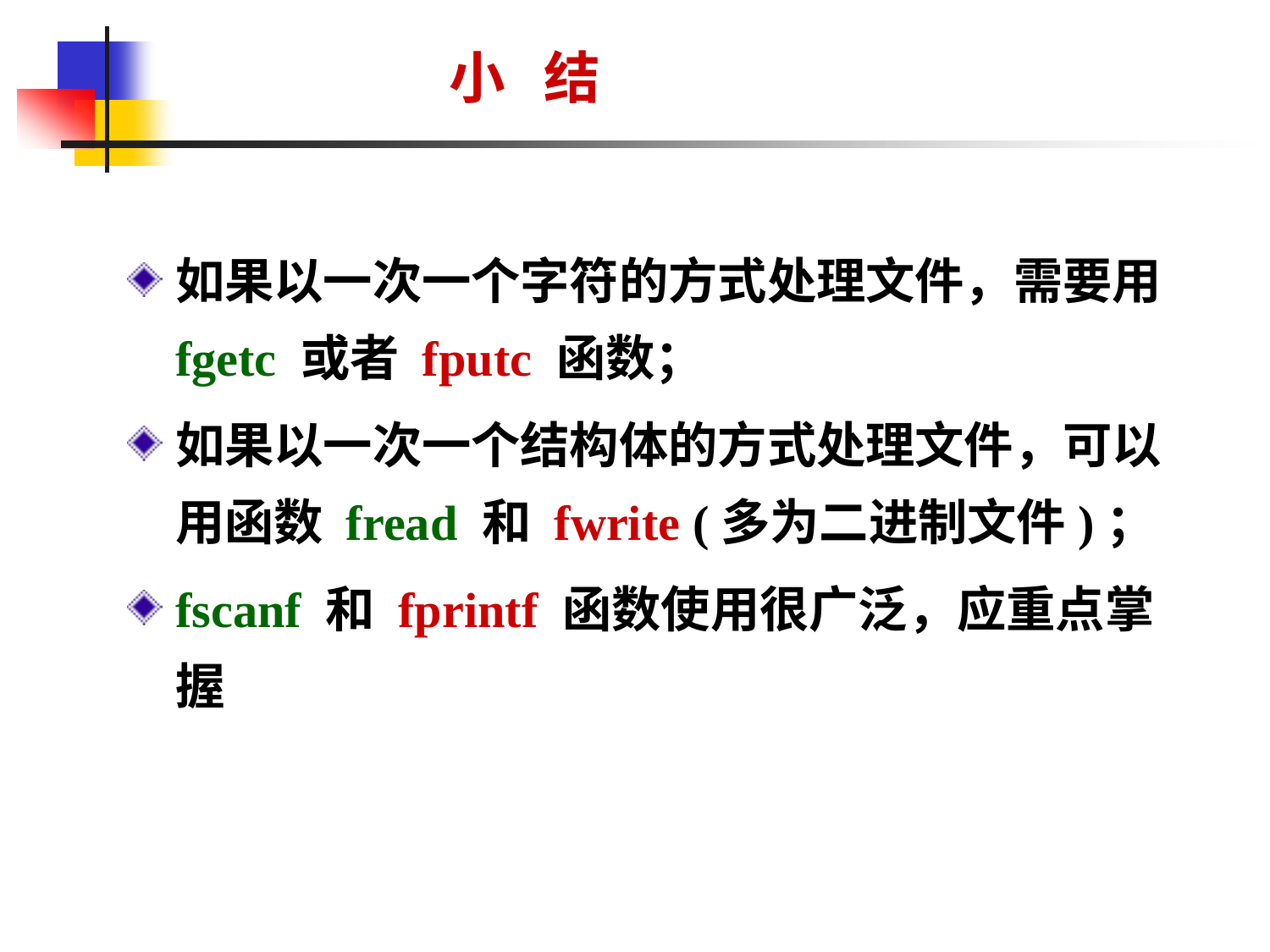

# 小   结
如果以一次一个字符的方式处理文件，需要用fgetc 或者 fputc 函数；
如果以一次一个结构体的方式处理文件，可以用函数 fread 和 fwrite (多为二进制文件)；
fscanf 和 fprintf 函数使用很广泛，应重点掌握